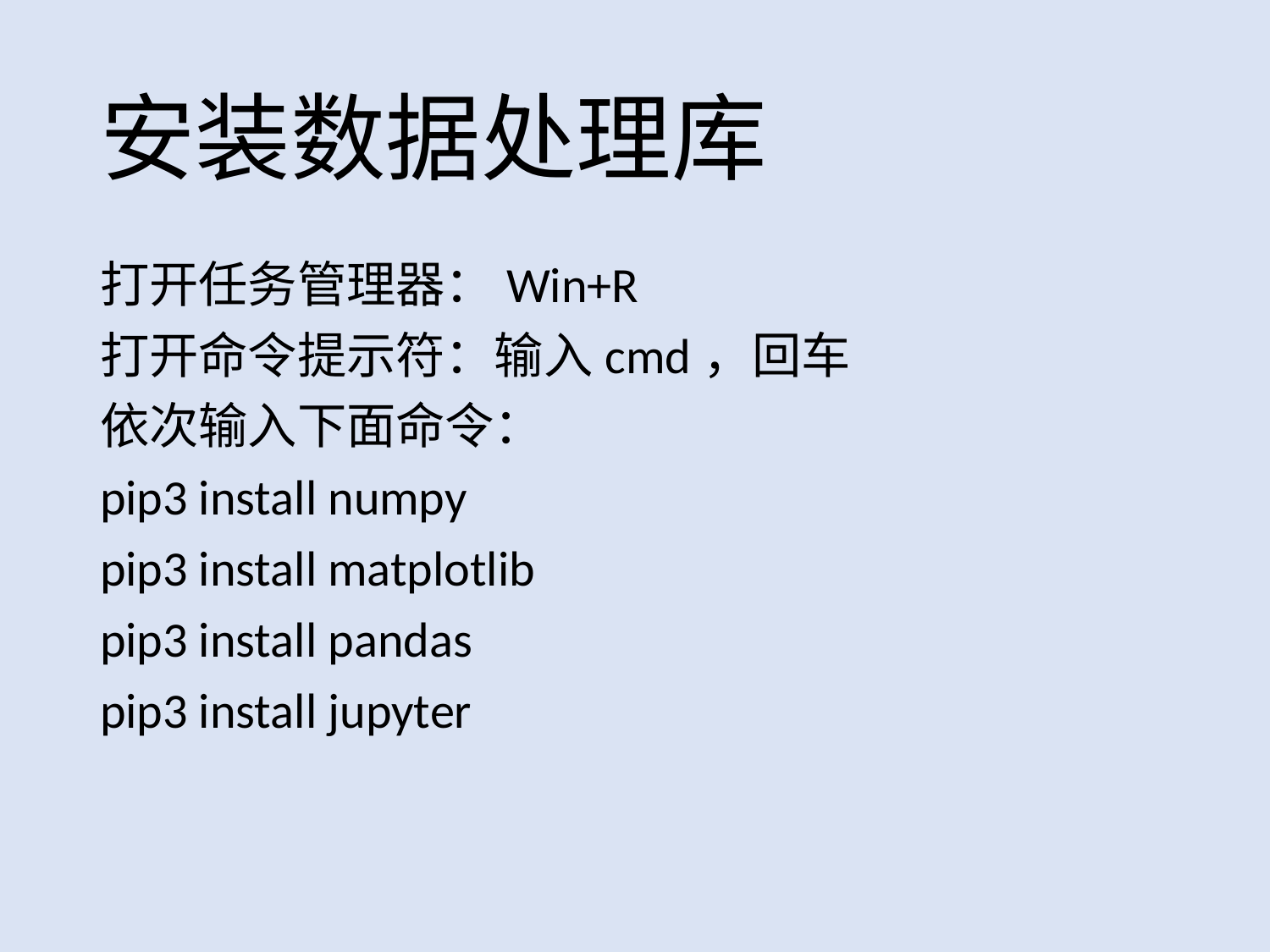

# 安装数据处理库
打开任务管理器：Win+R
打开命令提示符：输入cmd，回车
依次输入下面命令：
pip3 install numpy
pip3 install matplotlib
pip3 install pandas
pip3 install jupyter